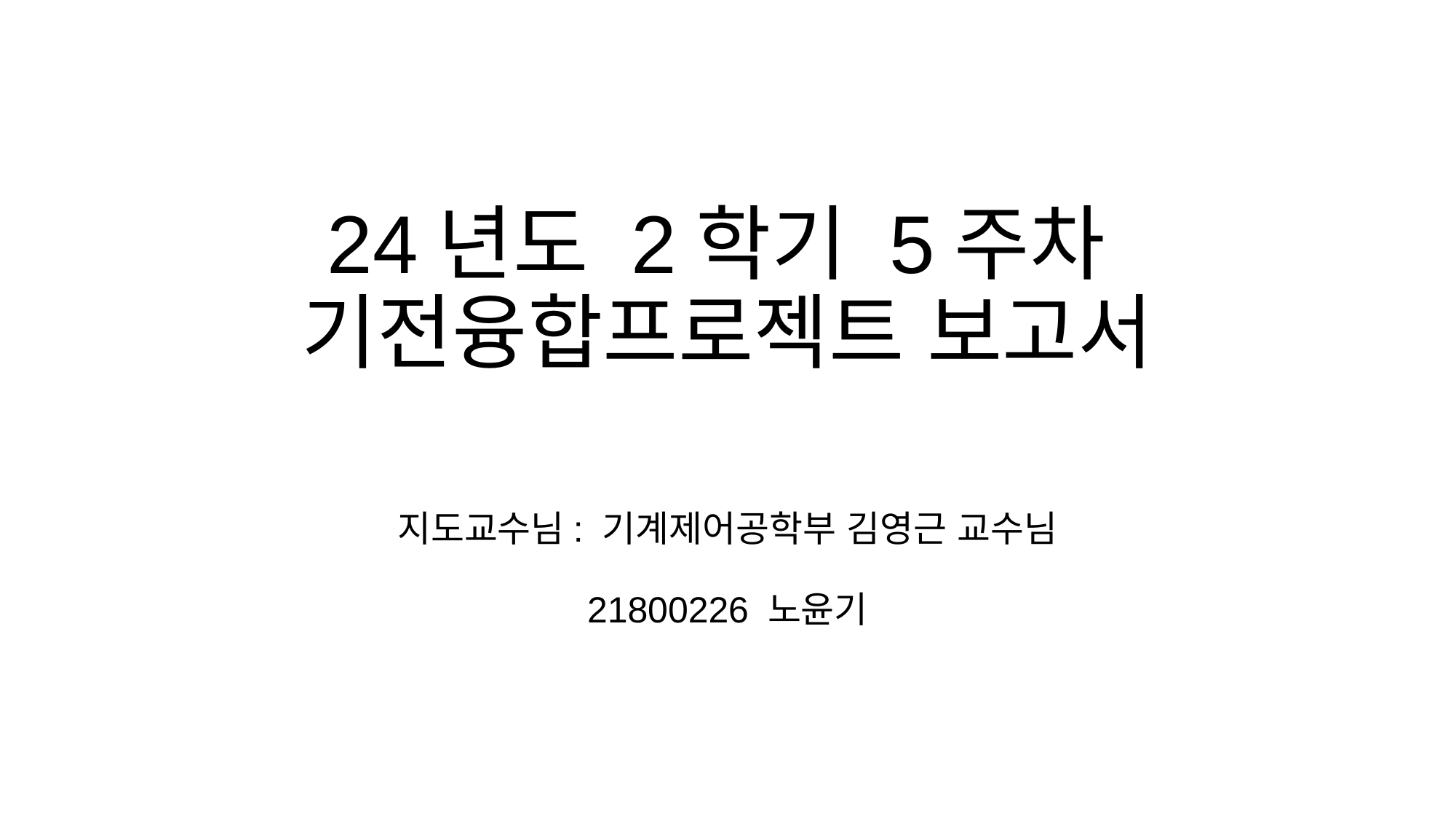

# 24년도 2학기 5주차 기전융합프로젝트 보고서
지도교수님: 기계제어공학부 김영근 교수님
21800226 노윤기